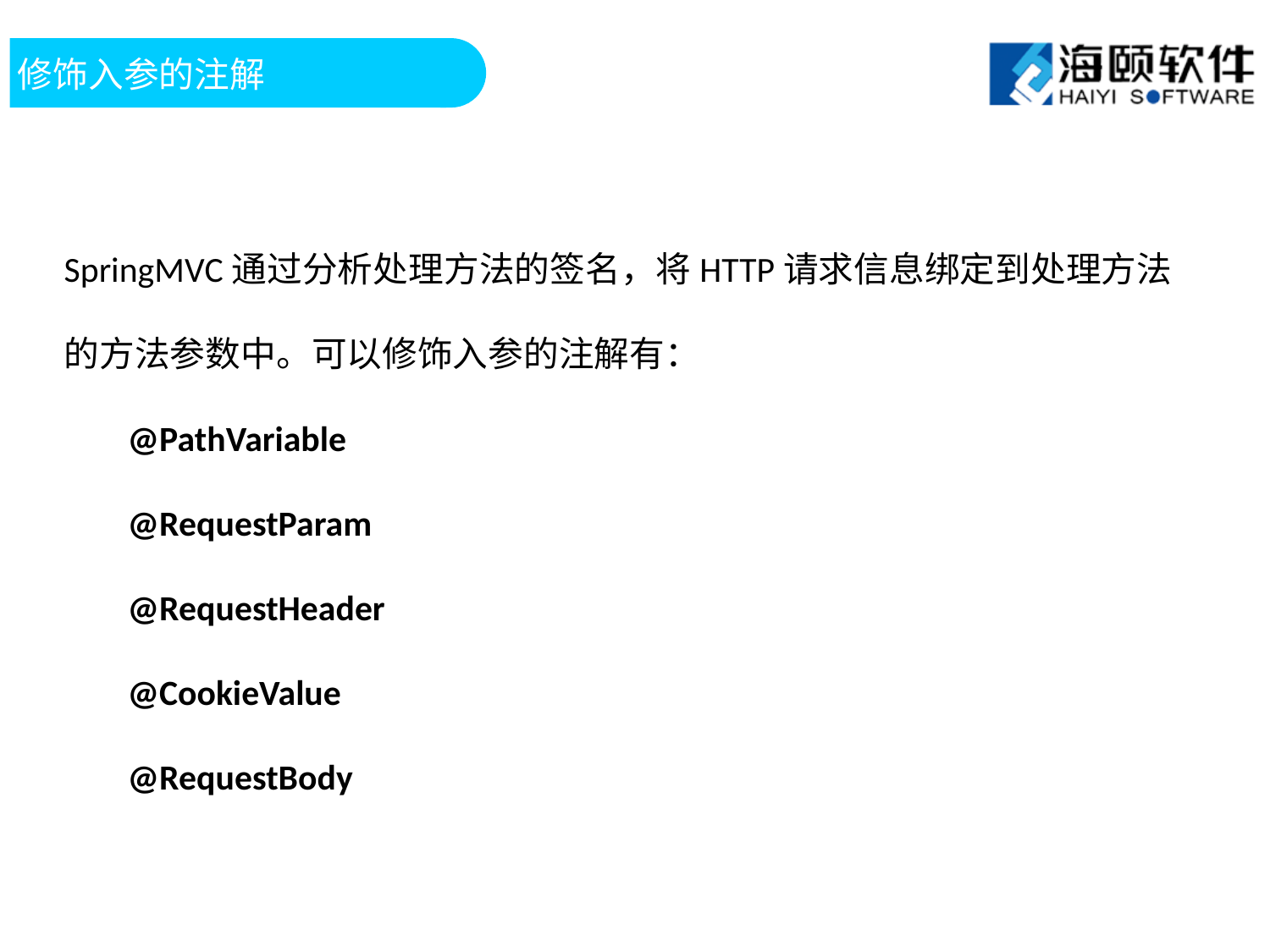

修饰入参的注解
SpringMVC通过分析处理方法的签名，将HTTP请求信息绑定到处理方法
的方法参数中。可以修饰入参的注解有：
@PathVariable
@RequestParam
@RequestHeader
@CookieValue
@RequestBody